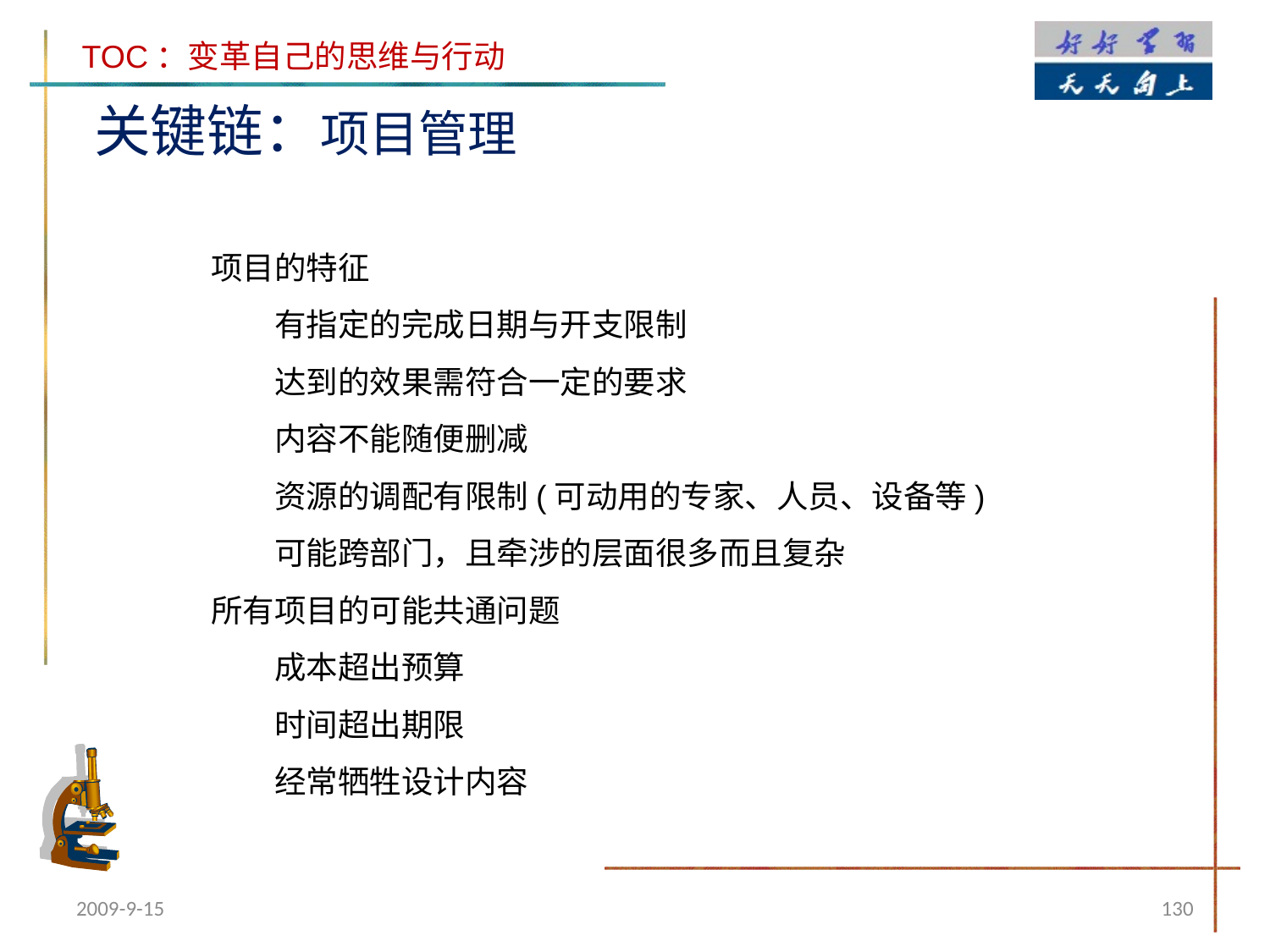

关键链：项目管理
项目的特征
有指定的完成日期与开支限制
达到的效果需符合一定的要求
内容不能随便删减
资源的调配有限制(可动用的专家、人员、设备等)
可能跨部门，且牵涉的层面很多而且复杂
所有项目的可能共通问题
成本超出预算
时间超出期限
经常牺牲设计内容
2009-9-15
130